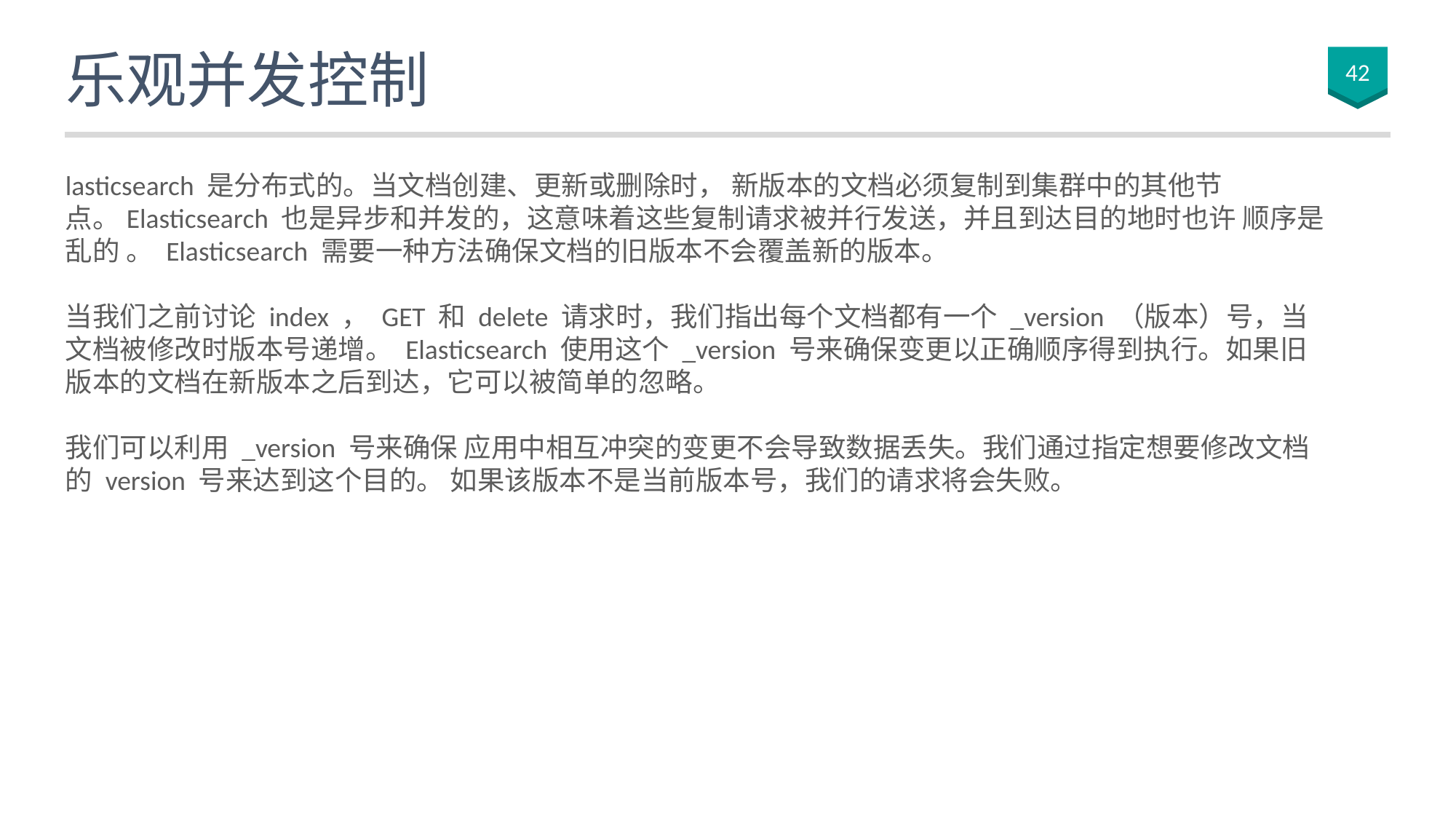

# 乐观并发控制
42
lasticsearch 是分布式的。当文档创建、更新或删除时， 新版本的文档必须复制到集群中的其他节点。Elasticsearch 也是异步和并发的，这意味着这些复制请求被并行发送，并且到达目的地时也许 顺序是乱的 。 Elasticsearch 需要一种方法确保文档的旧版本不会覆盖新的版本。

当我们之前讨论 index ， GET 和 delete 请求时，我们指出每个文档都有一个 _version （版本）号，当文档被修改时版本号递增。 Elasticsearch 使用这个 _version 号来确保变更以正确顺序得到执行。如果旧版本的文档在新版本之后到达，它可以被简单的忽略。

我们可以利用 _version 号来确保 应用中相互冲突的变更不会导致数据丢失。我们通过指定想要修改文档的 version 号来达到这个目的。 如果该版本不是当前版本号，我们的请求将会失败。